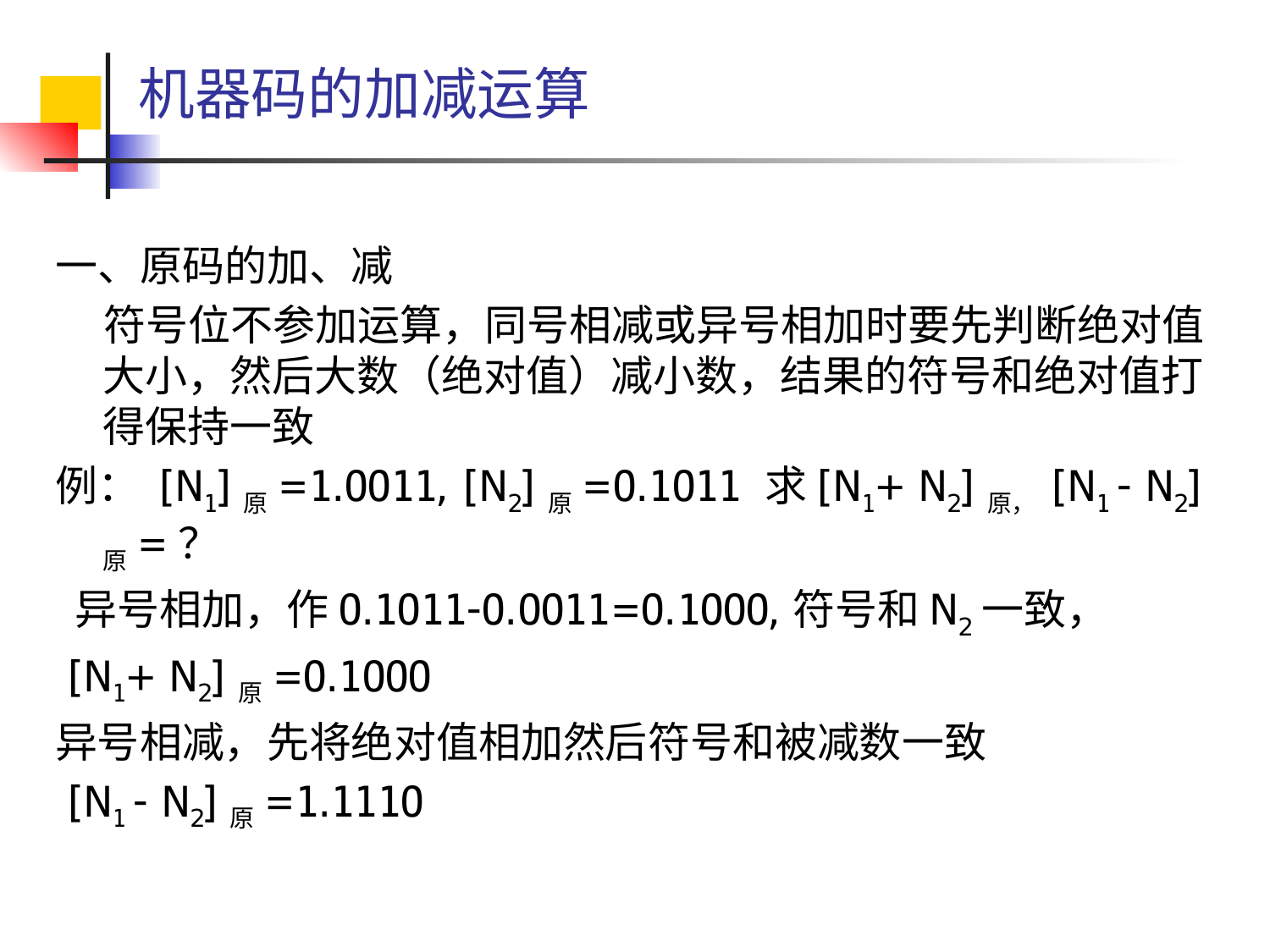

# 机器码的加减运算
一、原码的加、减
    符号位不参加运算，同号相减或异号相加时要先判断绝对值大小，然后大数（绝对值）减小数，结果的符号和绝对值打得保持一致
例： [N1]原=1.0011, [N2]原=0.1011 求[N1+ N2]原， [N1 - N2]原=？
 异号相加，作0.1011-0.0011=0.1000,符号和N2一致，
 [N1+ N2]原=0.1000
异号相减，先将绝对值相加然后符号和被减数一致
 [N1 - N2]原=1.1110